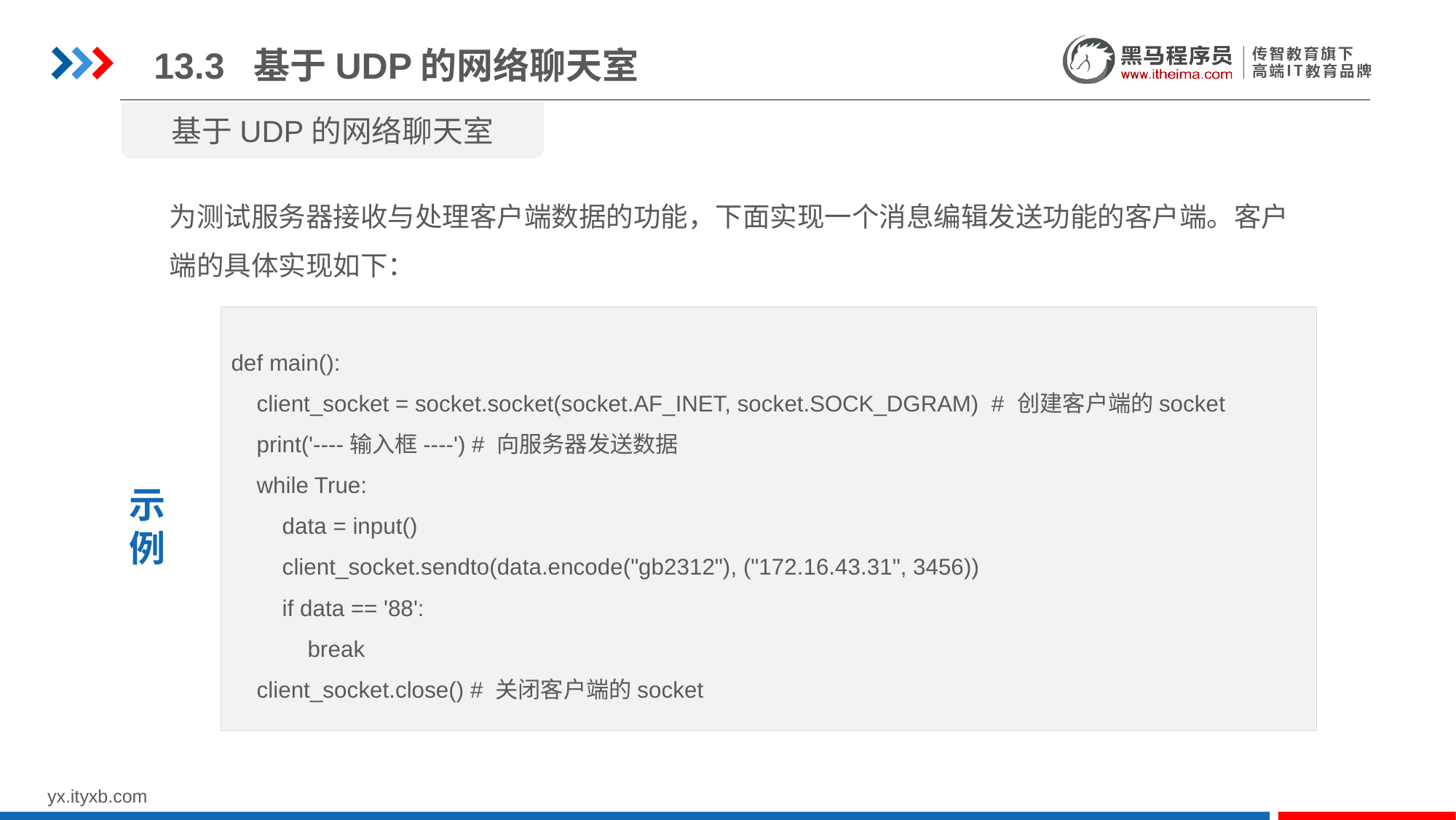

13.3  基于UDP的网络聊天室

基于UDP的网络聊天室
为测试服务器接收与处理客户端数据的功能，下面实现一个消息编辑发送功能的客户端。客户端的具体实现如下：
def main():
    client_socket = socket.socket(socket.AF_INET, socket.SOCK_DGRAM)  # 创建客户端的socket
    print('----输入框----') # 向服务器发送数据
    while True:
        data = input()
        client_socket.sendto(data.encode("gb2312"), ("172.16.43.31", 3456))
        if data == '88':
            break
    client_socket.close() # 关闭客户端的socket
示
例